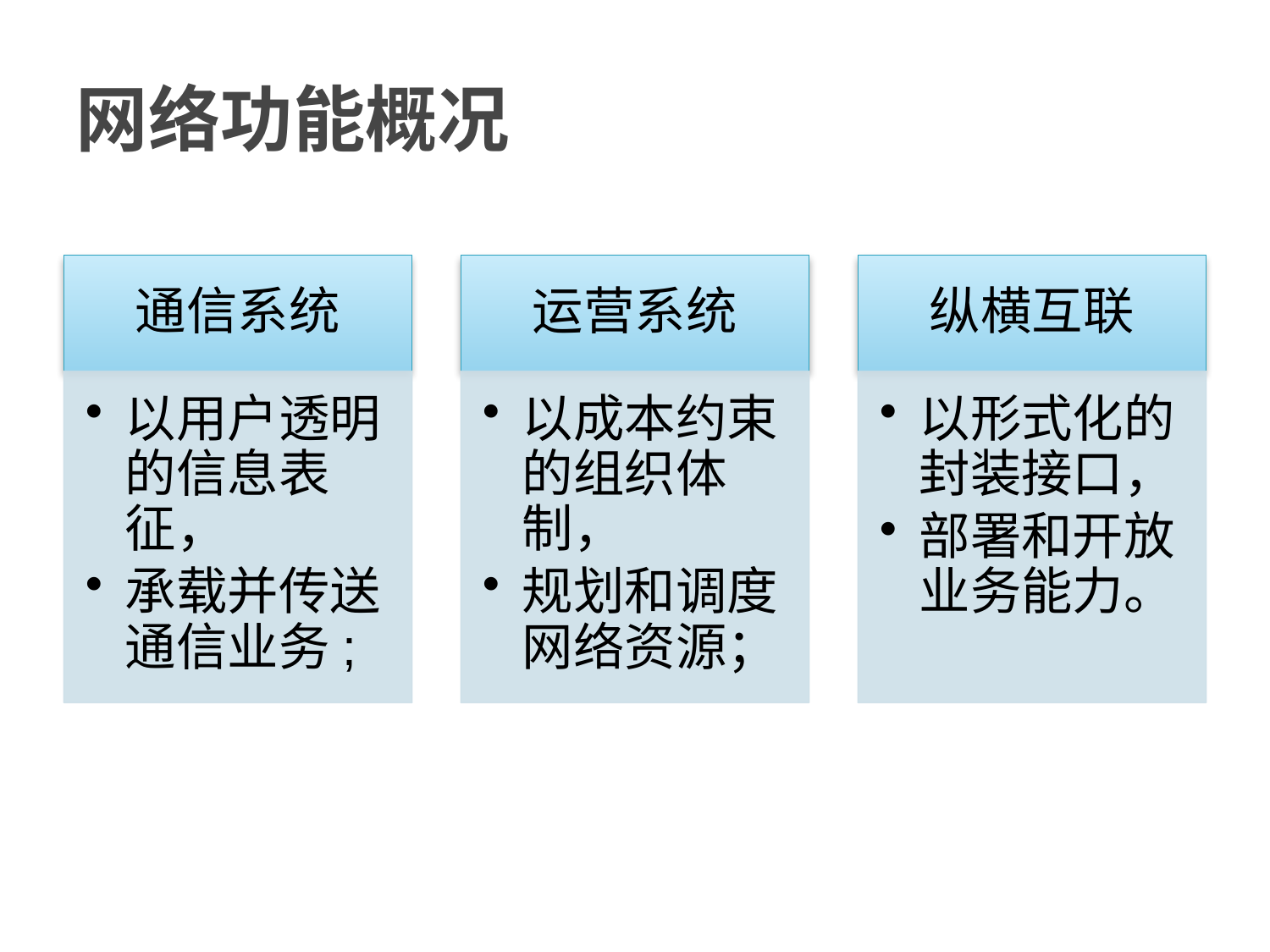

# 网络功能概况
通信系统
以用户透明的信息表征，
承载并传送通信业务;
运营系统
以成本约束的组织体制，
规划和调度网络资源；
纵横互联
以形式化的封装接口，
部署和开放业务能力。